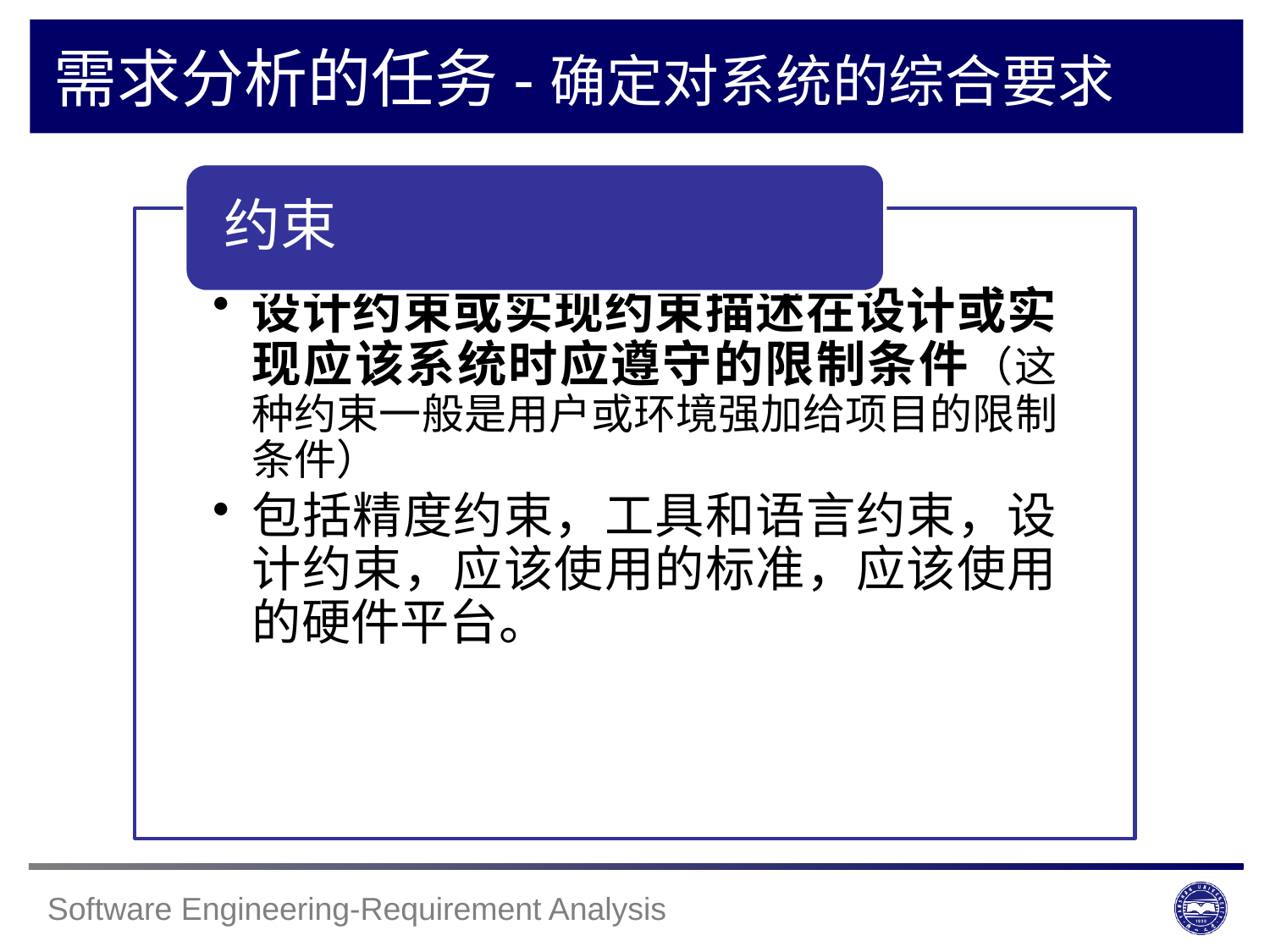

需求分析的任务-确定对系统的综合要求

设计约束或实现约束描述在设计或实现应该系统时应遵守的限制条件（这种约束一般是用户或环境强加给项目的限制条件）
包括精度约束，工具和语言约束，设计约束，应该使用的标准，应该使用的硬件平台。
约束